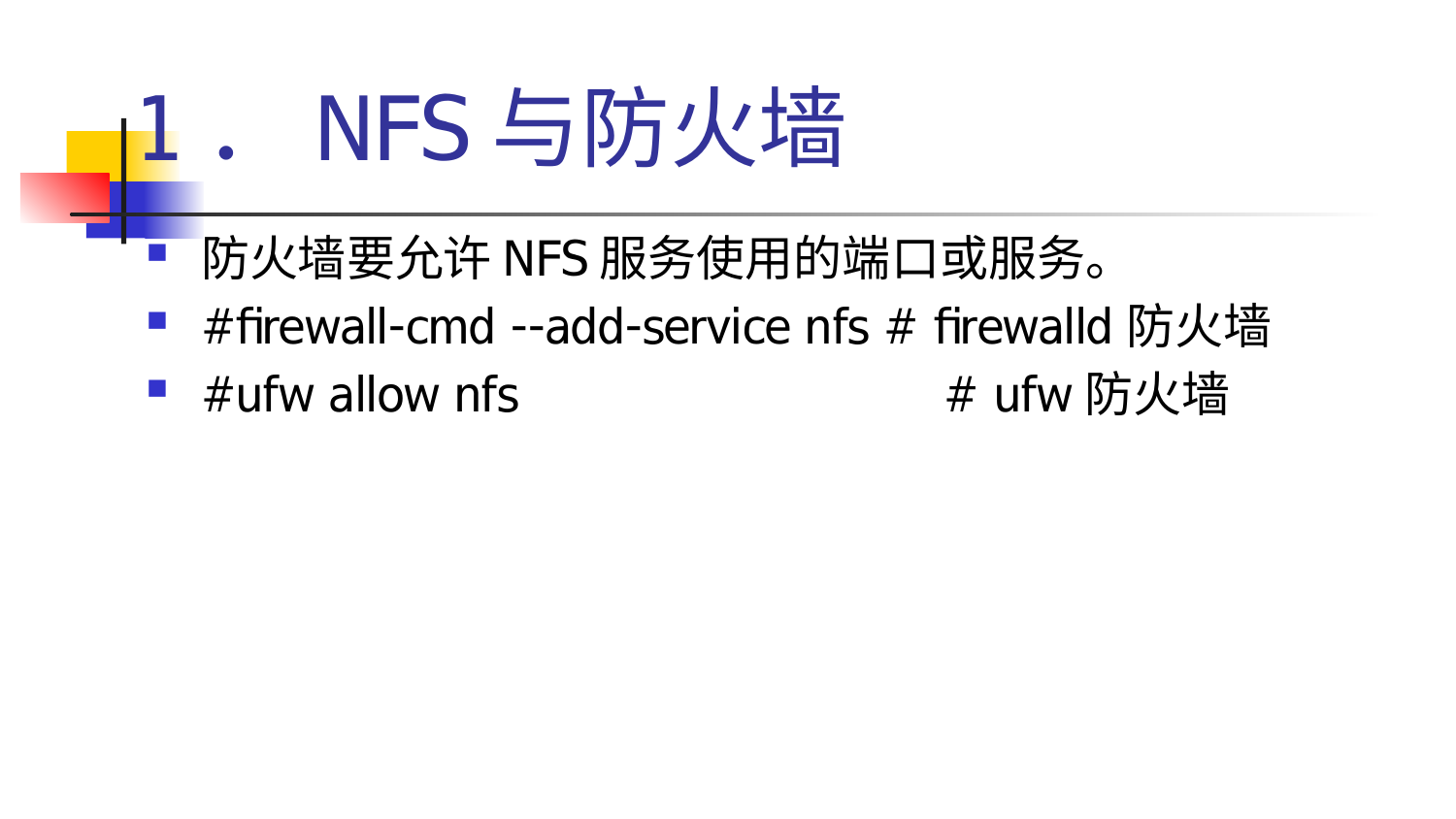

# 1．NFS与防火墙
防火墙要允许NFS服务使用的端口或服务。
#firewall-cmd --add-service nfs # firewalld防火墙
#ufw allow nfs 			 # ufw防火墙